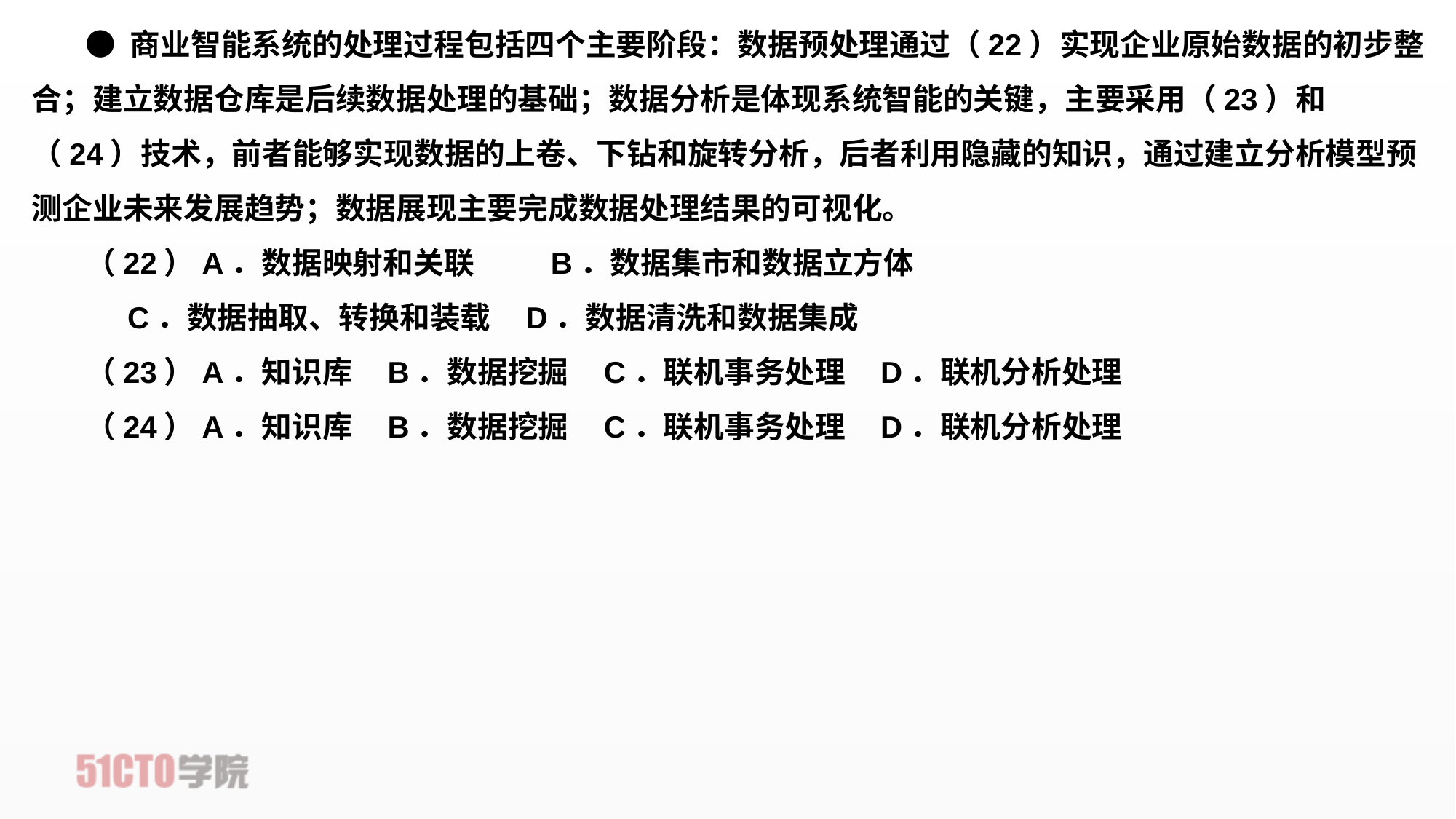

● 商业智能系统的处理过程包括四个主要阶段：数据预处理通过（22）实现企业原始数据的初步整合；建立数据仓库是后续数据处理的基础；数据分析是体现系统智能的关键，主要采用（23）和（24）技术，前者能够实现数据的上卷、下钻和旋转分析，后者利用隐藏的知识，通过建立分析模型预测企业未来发展趋势；数据展现主要完成数据处理结果的可视化。
（22）A．数据映射和关联          B．数据集市和数据立方体
     C．数据抽取、转换和装载    D．数据清洗和数据集成
（23）A．知识库    B．数据挖掘    C．联机事务处理    D．联机分析处理
（24）A．知识库    B．数据挖掘    C．联机事务处理    D．联机分析处理